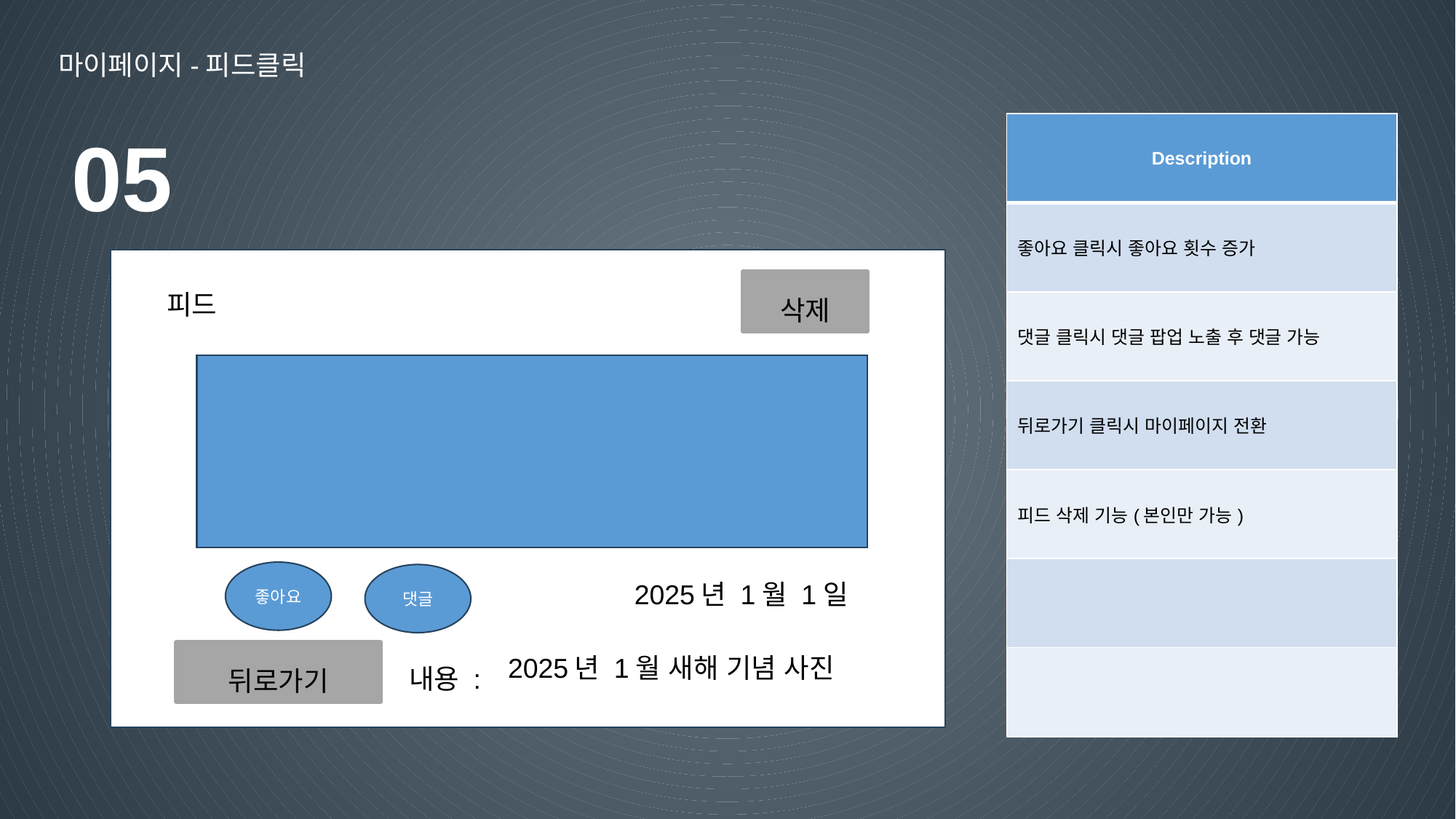

마이페이지-피드클릭
05
| Description |
| --- |
| 좋아요 클릭시 좋아요 횟수 증가 |
| 댓글 클릭시 댓글 팝업 노출 후 댓글 가능 |
| 뒤로가기 클릭시 마이페이지 전환 |
| 피드 삭제 기능(본인만 가능) |
|  |
|  |

피드
삭제

좋아요
댓글
2025년 1월 1일
2025년 1월 새해 기념 사진
내용 :
뒤로가기